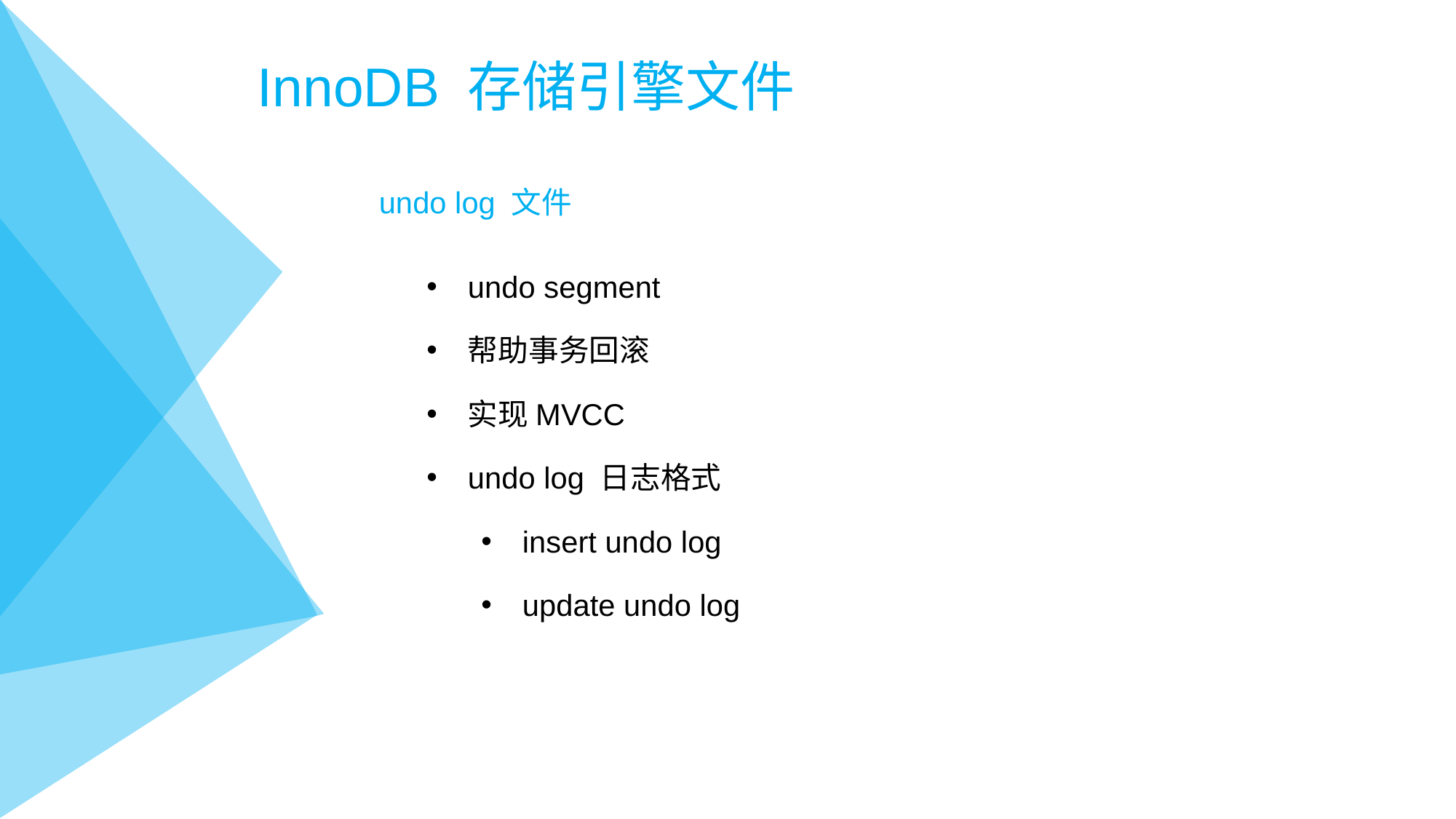

# InnoDB 存储引擎文件
undo log 文件

undo segment
帮助事务回滚
实现MVCC
undo log 日志格式
insert undo log
update undo log